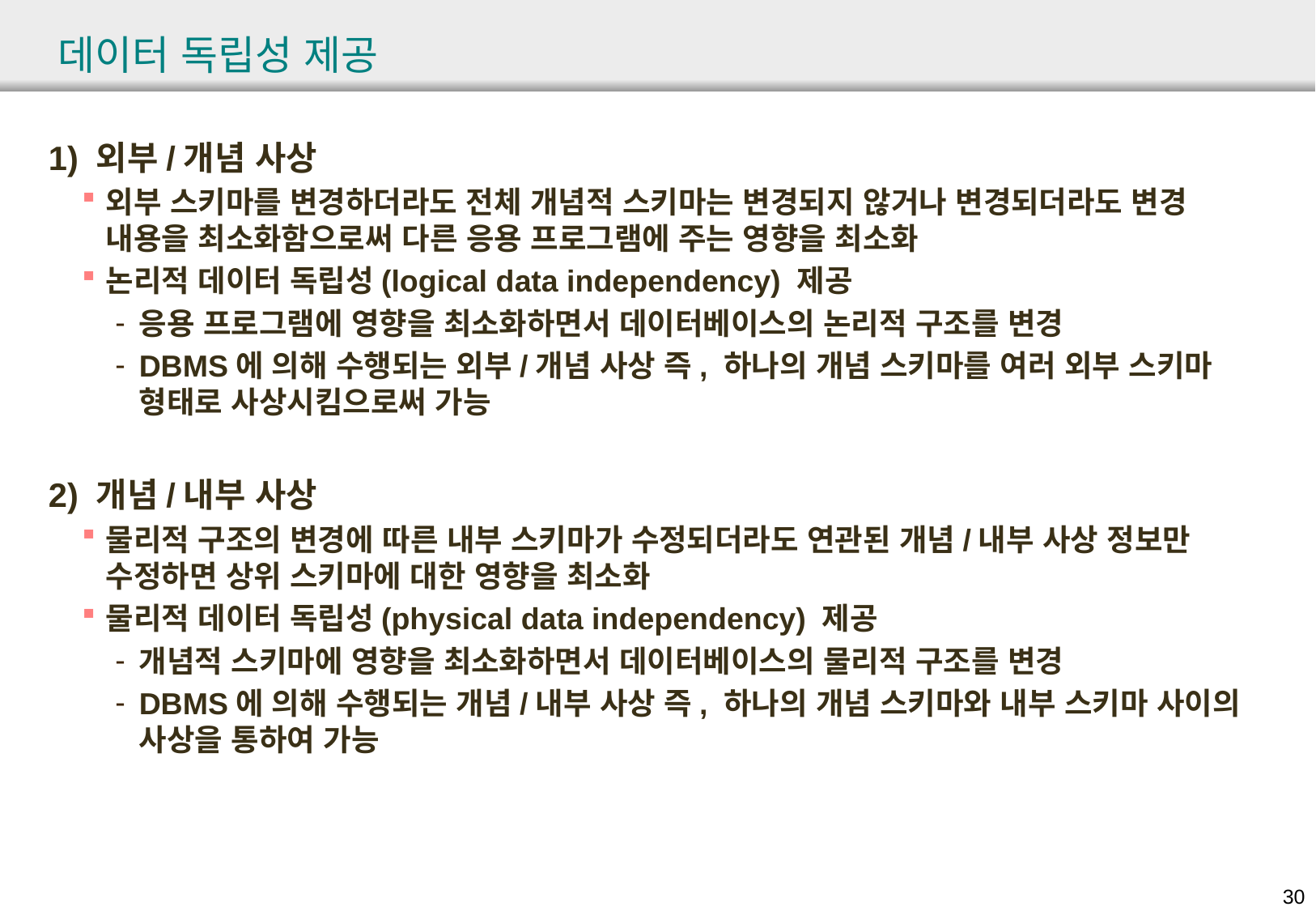

# 데이터 독립성 제공
1) 외부/개념 사상
외부 스키마를 변경하더라도 전체 개념적 스키마는 변경되지 않거나 변경되더라도 변경 내용을 최소화함으로써 다른 응용 프로그램에 주는 영향을 최소화
논리적 데이터 독립성(logical data independency) 제공
응용 프로그램에 영향을 최소화하면서 데이터베이스의 논리적 구조를 변경
DBMS에 의해 수행되는 외부/개념 사상 즉, 하나의 개념 스키마를 여러 외부 스키마 형태로 사상시킴으로써 가능

2) 개념/내부 사상
물리적 구조의 변경에 따른 내부 스키마가 수정되더라도 연관된 개념/내부 사상 정보만 수정하면 상위 스키마에 대한 영향을 최소화
물리적 데이터 독립성(physical data independency) 제공
개념적 스키마에 영향을 최소화하면서 데이터베이스의 물리적 구조를 변경
DBMS에 의해 수행되는 개념/내부 사상 즉, 하나의 개념 스키마와 내부 스키마 사이의 사상을 통하여 가능